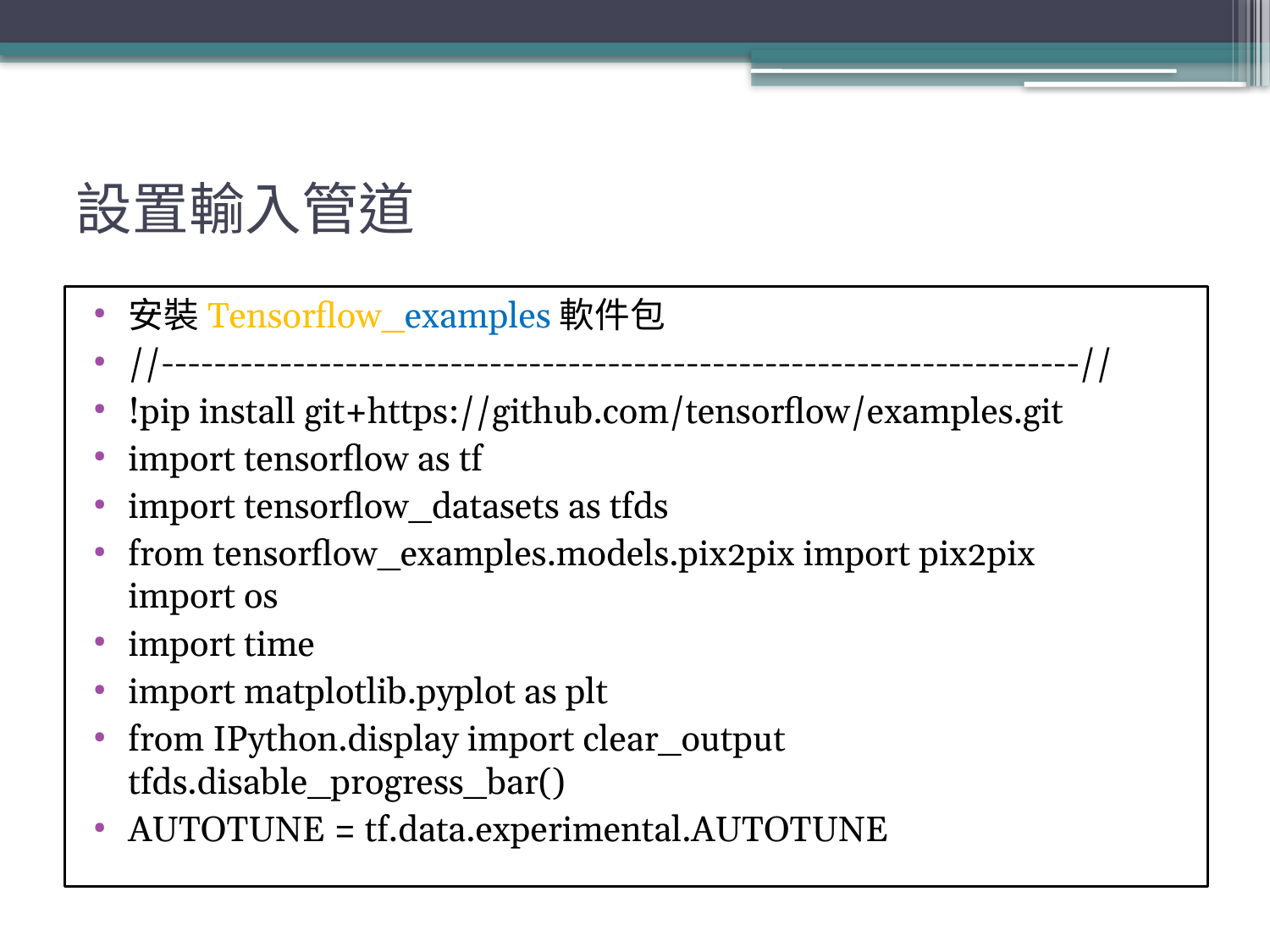

# 設置輸入管道
安裝Tensorflow_examples軟件包
//----------------------------------------------------------------------//
!pip install git+https://github.com/tensorflow/examples.git
import tensorflow as tf
import tensorflow_datasets as tfds
from tensorflow_examples.models.pix2pix import pix2pix
import os
import time
import matplotlib.pyplot as plt
from IPython.display import clear_output
tfds.disable_progress_bar()
AUTOTUNE = tf.data.experimental.AUTOTUNE